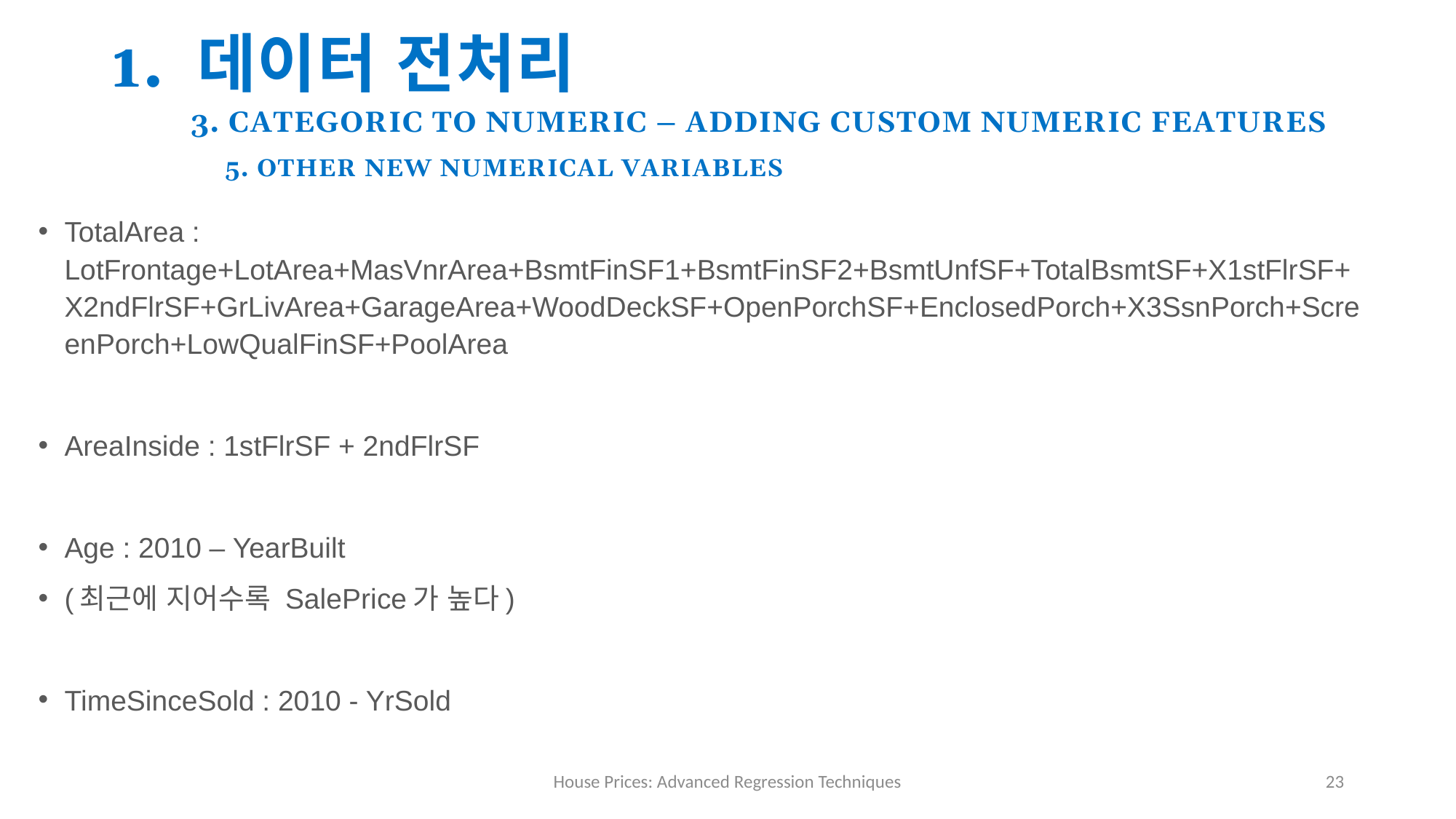

1. 데이터 전처리
3. Categoric to numeric – adding custom numeric features
5. other new numerical variables
TotalArea :     LotFrontage+LotArea+MasVnrArea+BsmtFinSF1+BsmtFinSF2+BsmtUnfSF+TotalBsmtSF+X1stFlrSF+X2ndFlrSF+GrLivArea+GarageArea+WoodDeckSF+OpenPorchSF+EnclosedPorch+X3SsnPorch+ScreenPorch+LowQualFinSF+PoolArea

AreaInside : 1stFlrSF + 2ndFlrSF

Age : 2010 – YearBuilt
(최근에 지어수록 SalePrice가 높다)

TimeSinceSold : 2010 - YrSold

House Prices: Advanced Regression Techniques
23